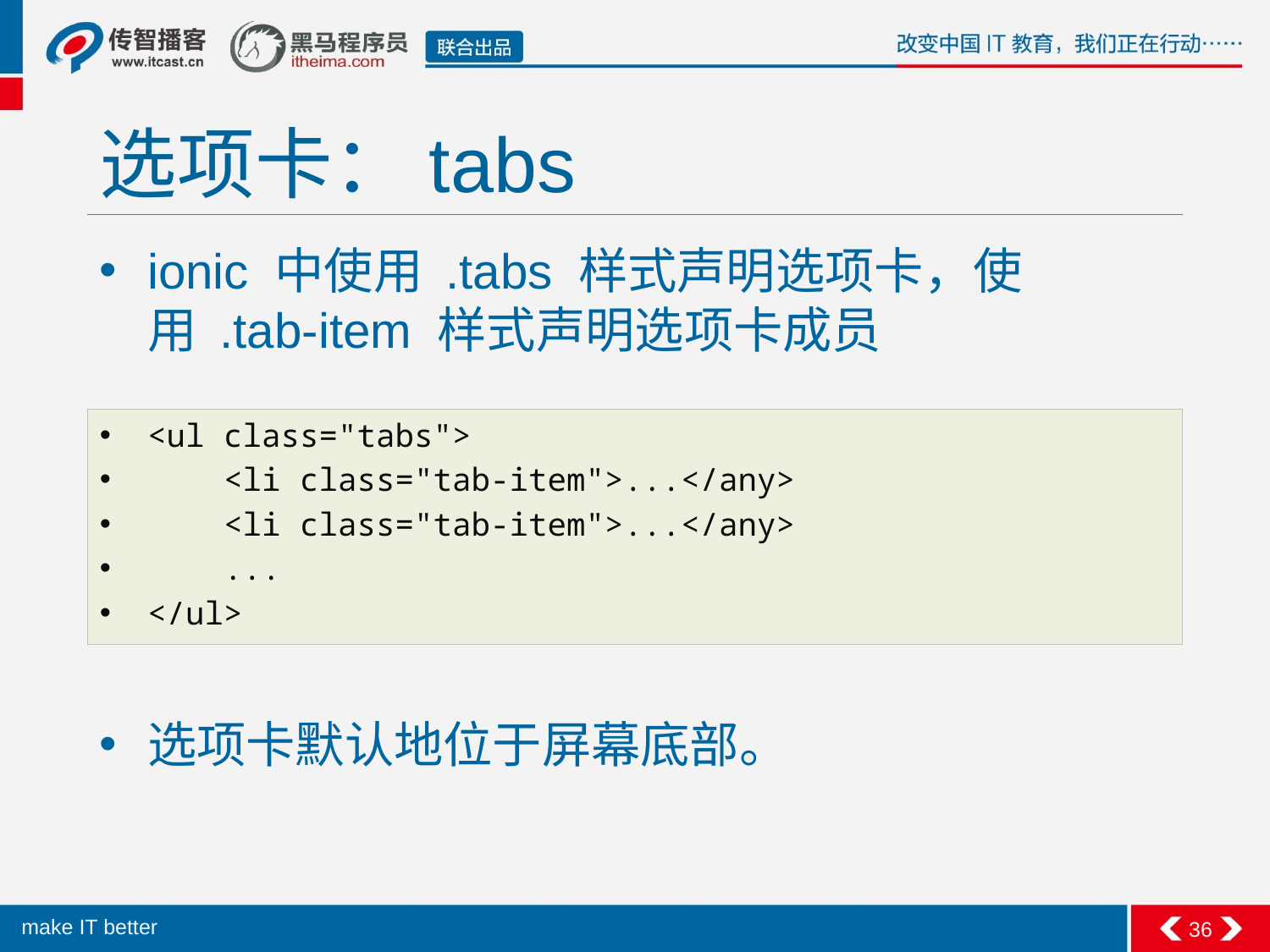

# 选项卡：tabs
ionic 中使用 .tabs 样式声明选项卡，使用 .tab-item 样式声明选项卡成员

选项卡默认地位于屏幕底部。
<ul class="tabs">
    <li class="tab-item">...</any>
    <li class="tab-item">...</any>
    ...
</ul>
36

make IT better